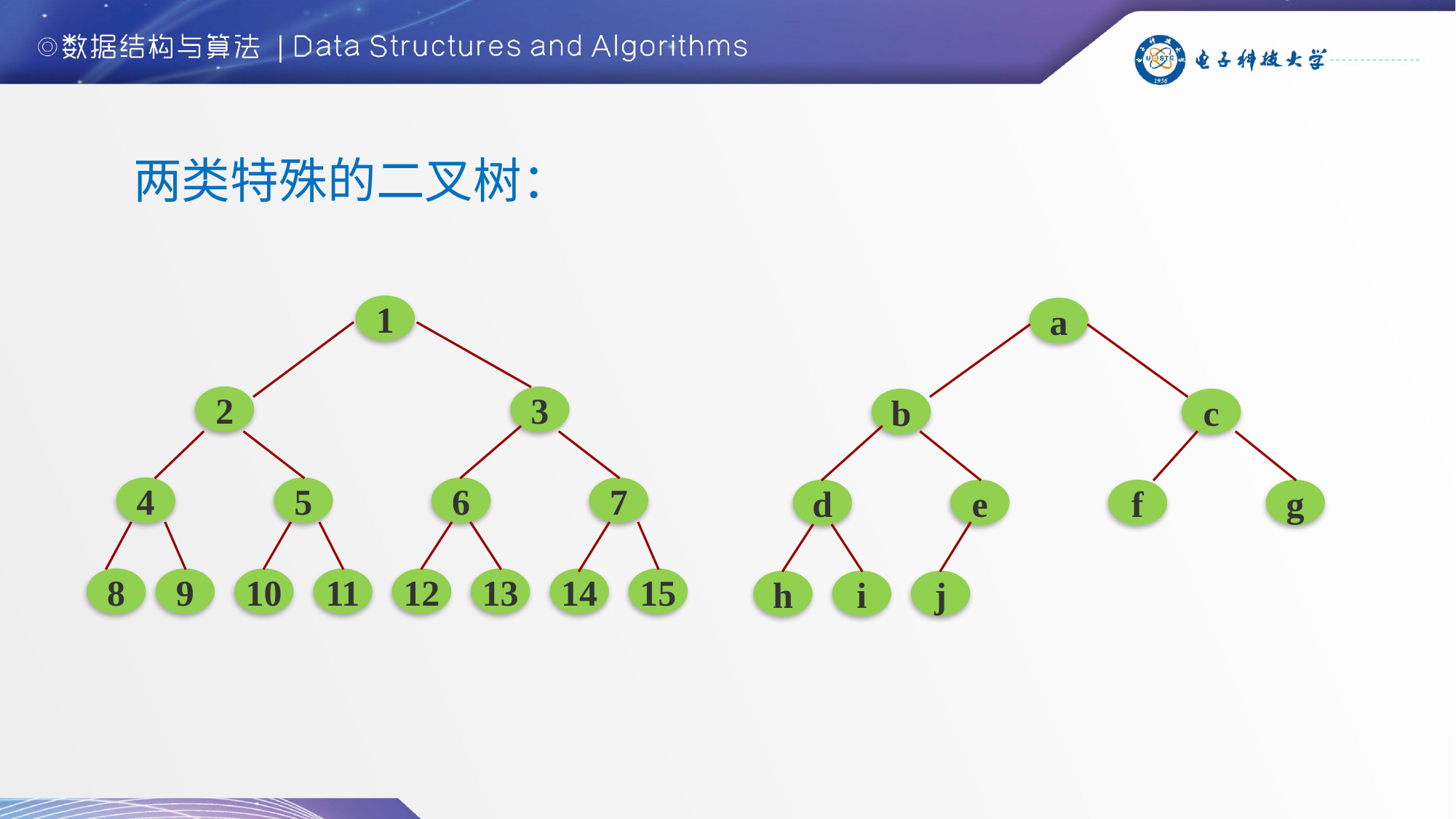

两类特殊的二叉树：
1

2
3

4
5
6
7

8
9
10
11
12
13
14
15
a

b
c

d
e
f
g

h
i
j